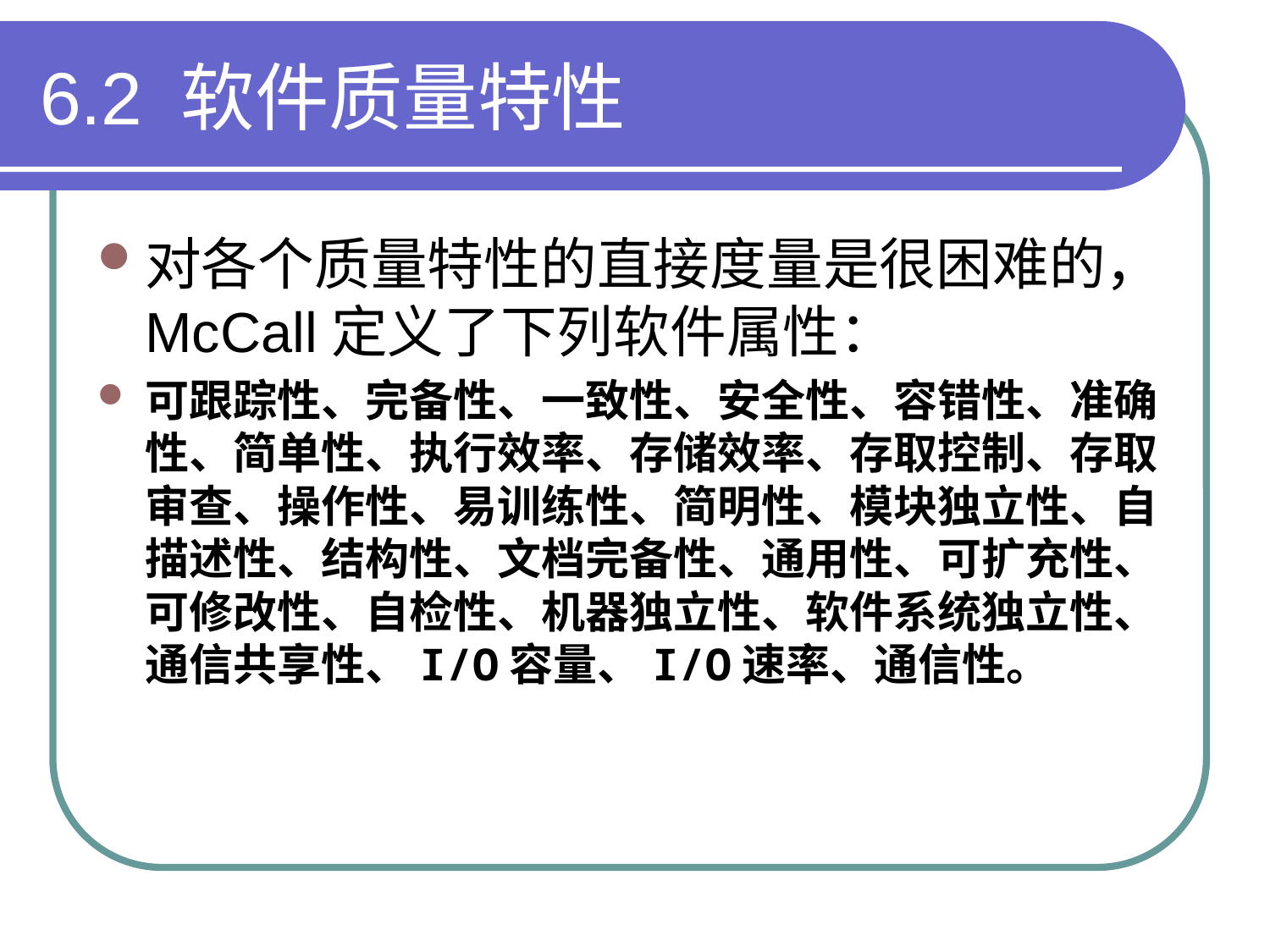

# 6.2 软件质量特性
对各个质量特性的直接度量是很困难的，McCall定义了下列软件属性：
可跟踪性、完备性、一致性、安全性、容错性、准确性、简单性、执行效率、存储效率、存取控制、存取审查、操作性、易训练性、简明性、模块独立性、自描述性、结构性、文档完备性、通用性、可扩充性、可修改性、自检性、机器独立性、软件系统独立性、通信共享性、I/O容量、I/O速率、通信性。

26